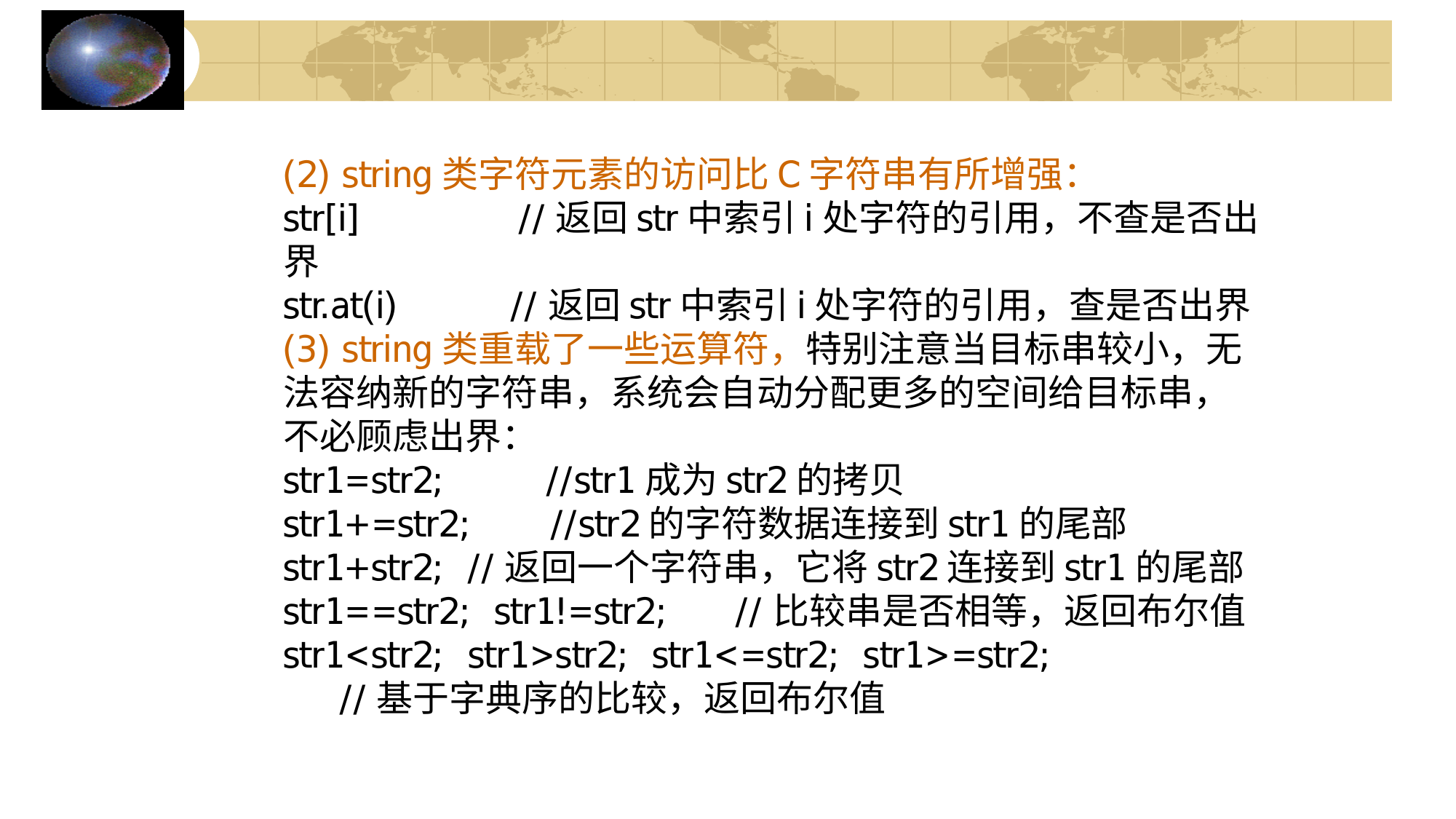

(2) string类字符元素的访问比C字符串有所增强：
str[i]              //返回str中索引i处字符的引用，不查是否出界
str.at(i)          //返回str中索引i处字符的引用，查是否出界
(3) string类重载了一些运算符，特别注意当目标串较小，无法容纳新的字符串，系统会自动分配更多的空间给目标串，不必顾虑出界：
str1=str2;         //str1成为str2的拷贝
str1+=str2;       //str2的字符数据连接到str1的尾部
str1+str2;  //返回一个字符串，它将str2连接到str1的尾部
str1==str2;  str1!=str2;      //比较串是否相等，返回布尔值
str1<str2;  str1>str2;  str1<=str2;  str1>=str2;
     //基于字典序的比较，返回布尔值